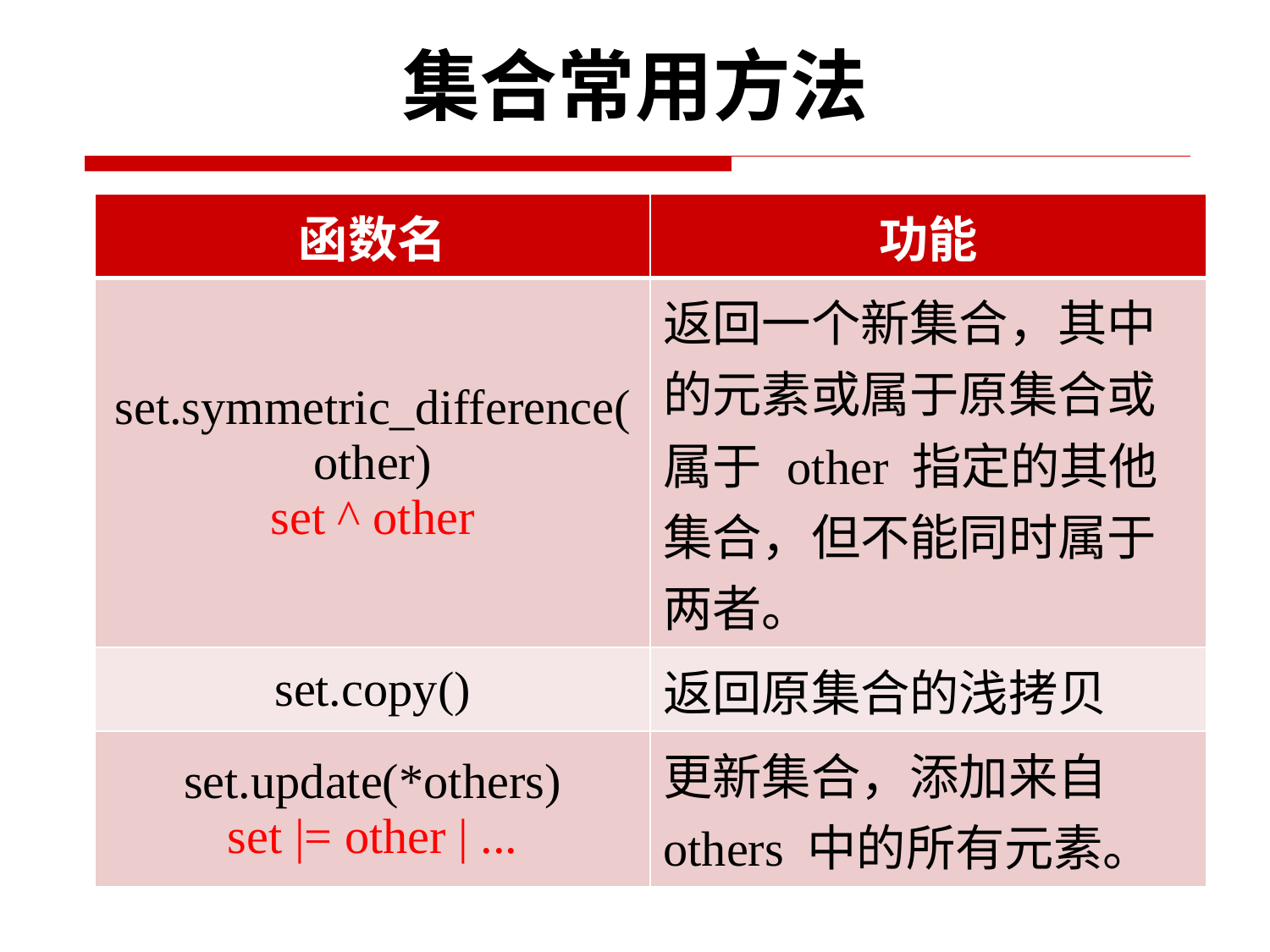

# 集合常用方法
| 函数名 | 功能 |
| --- | --- |
| set.symmetric\_difference(other) set ^ other | 返回一个新集合，其中的元素或属于原集合或属于 other 指定的其他集合，但不能同时属于两者。 |
| set.copy() | 返回原集合的浅拷贝 |
| set.update(\*others) set |= other | ... | 更新集合，添加来自 others 中的所有元素。 |
52